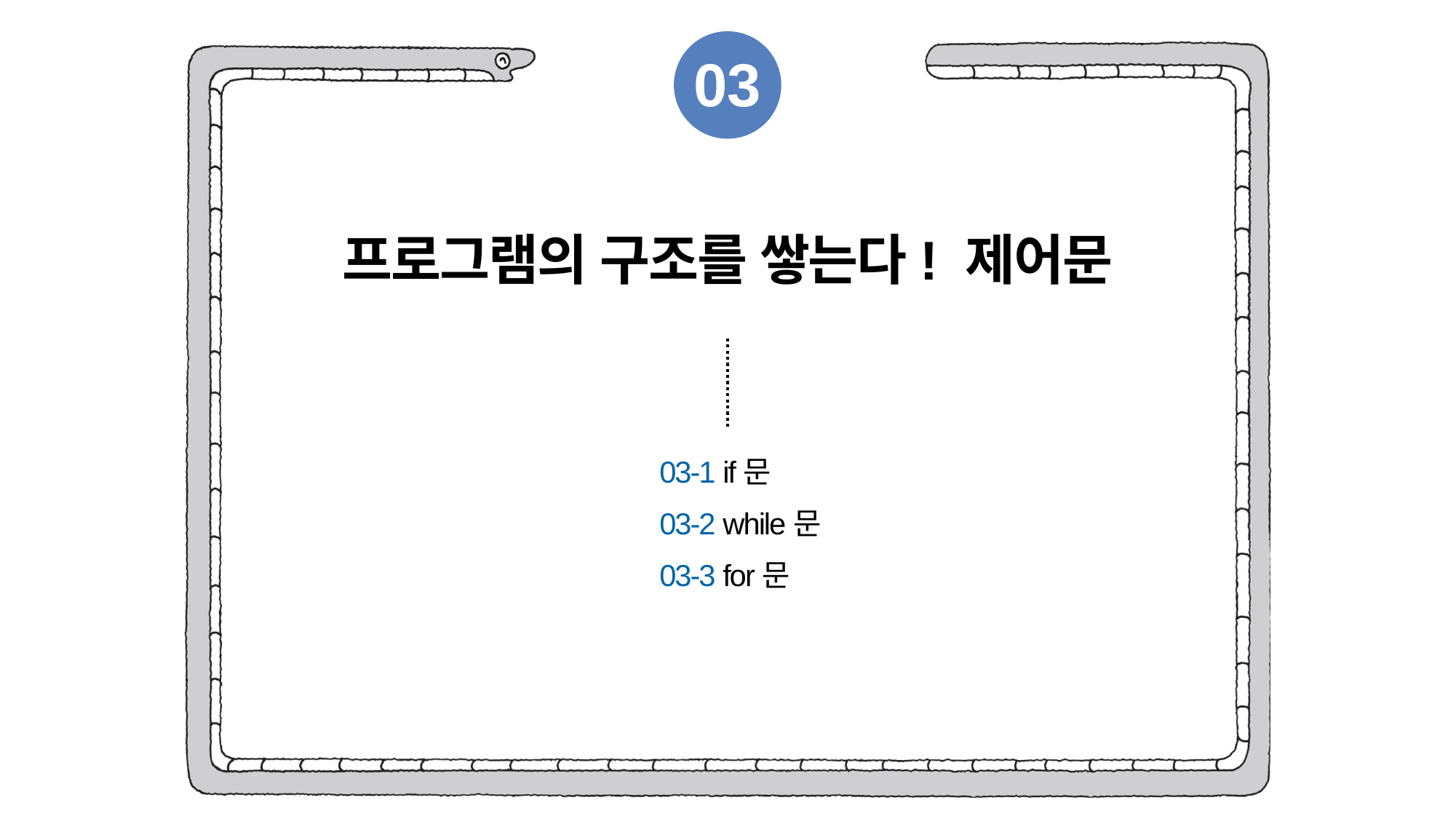

03
프로그램의 구조를 쌓는다! 제어문
03-1 if문
03-2 while문
03-3 for문